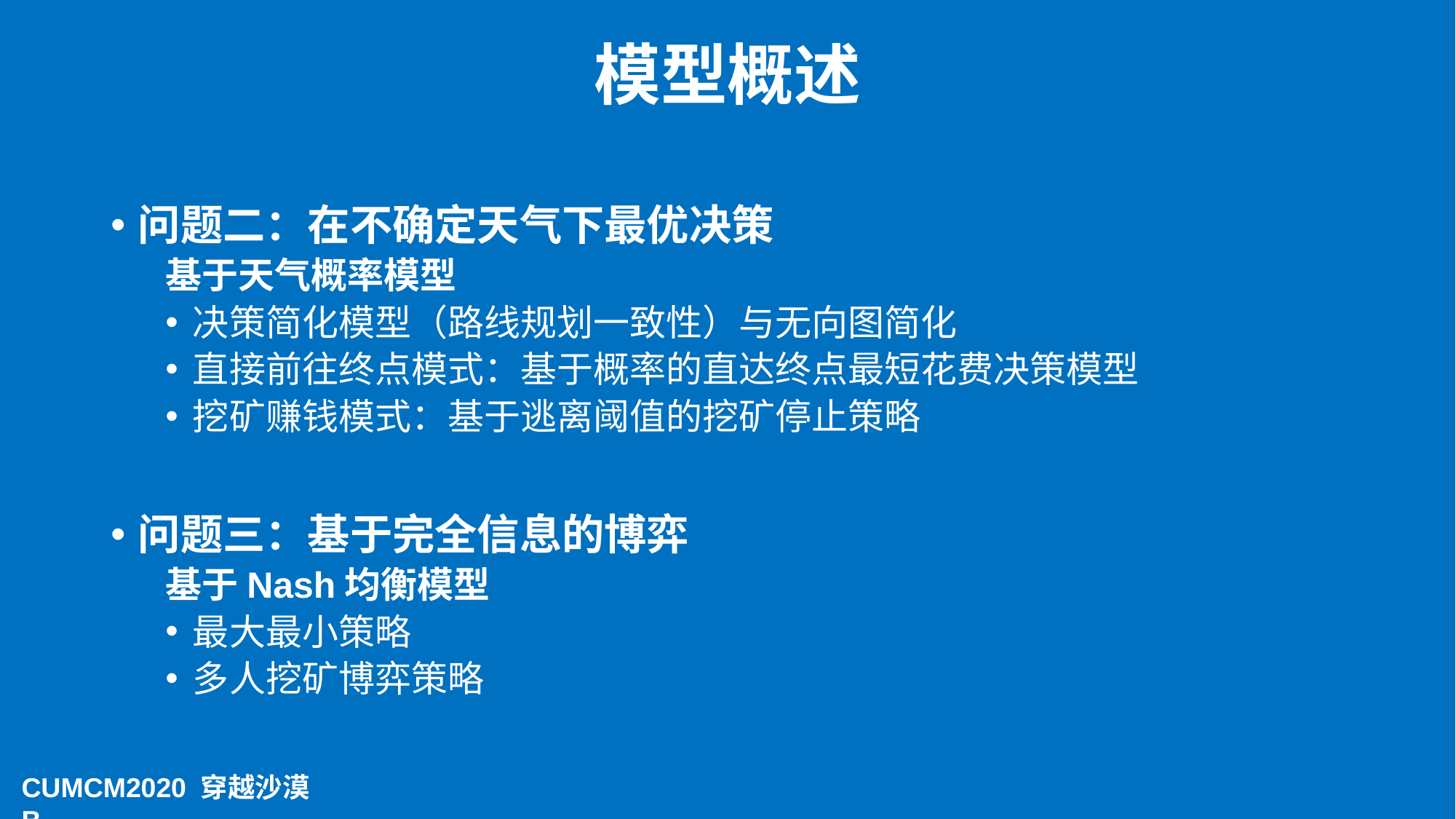

# 模型概述
问题二：在不确定天气下最优决策
基于天气概率模型
决策简化模型（路线规划一致性）与无向图简化
直接前往终点模式：基于概率的直达终点最短花费决策模型
挖矿赚钱模式：基于逃离阈值的挖矿停止策略

问题三：基于完全信息的博弈
基于Nash均衡模型
最大最小策略
多人挖矿博弈策略
CUMCM2020 穿越沙漠B